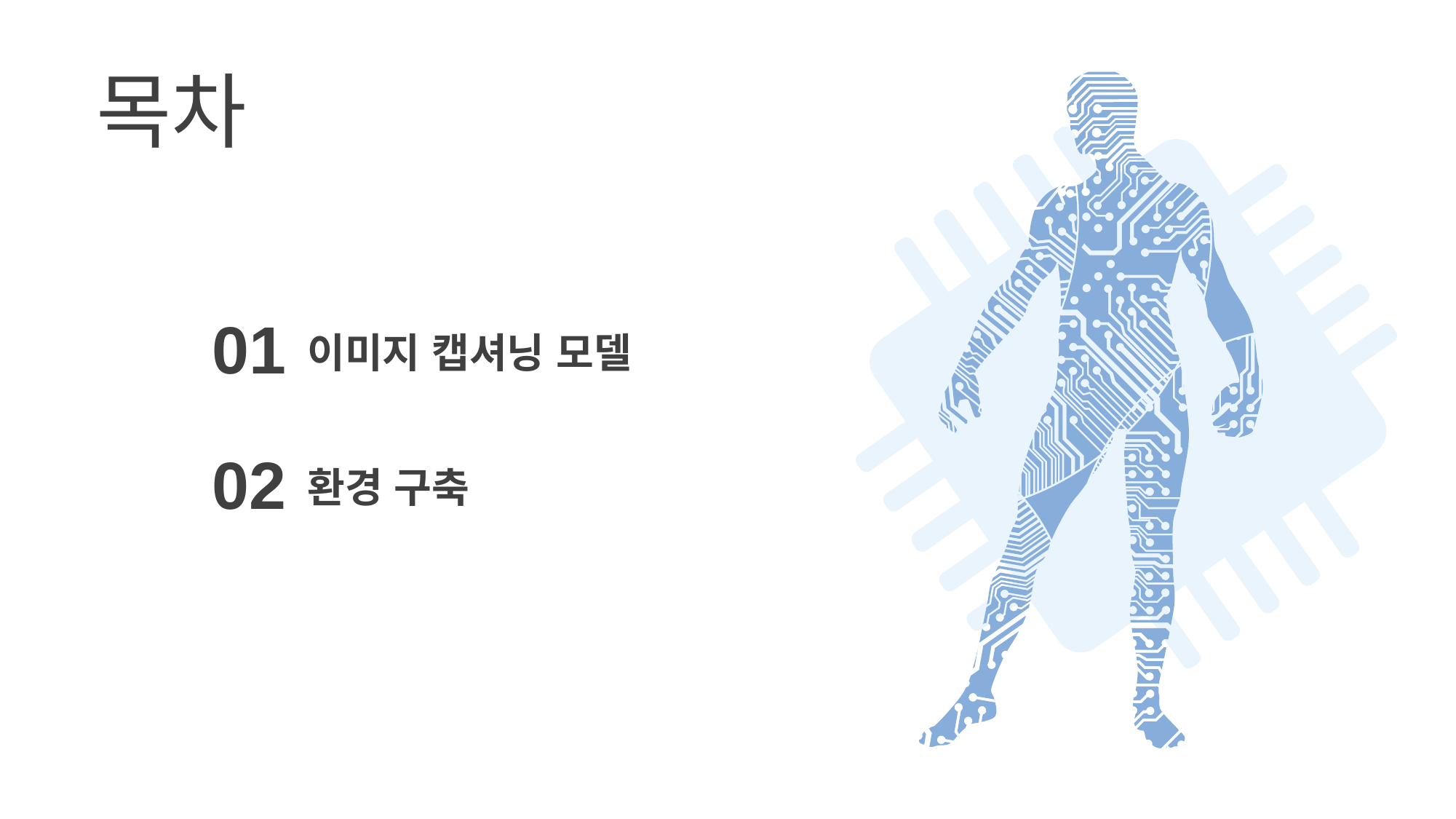

목차

01

이미지 캡셔닝 모델
02

환경 구축